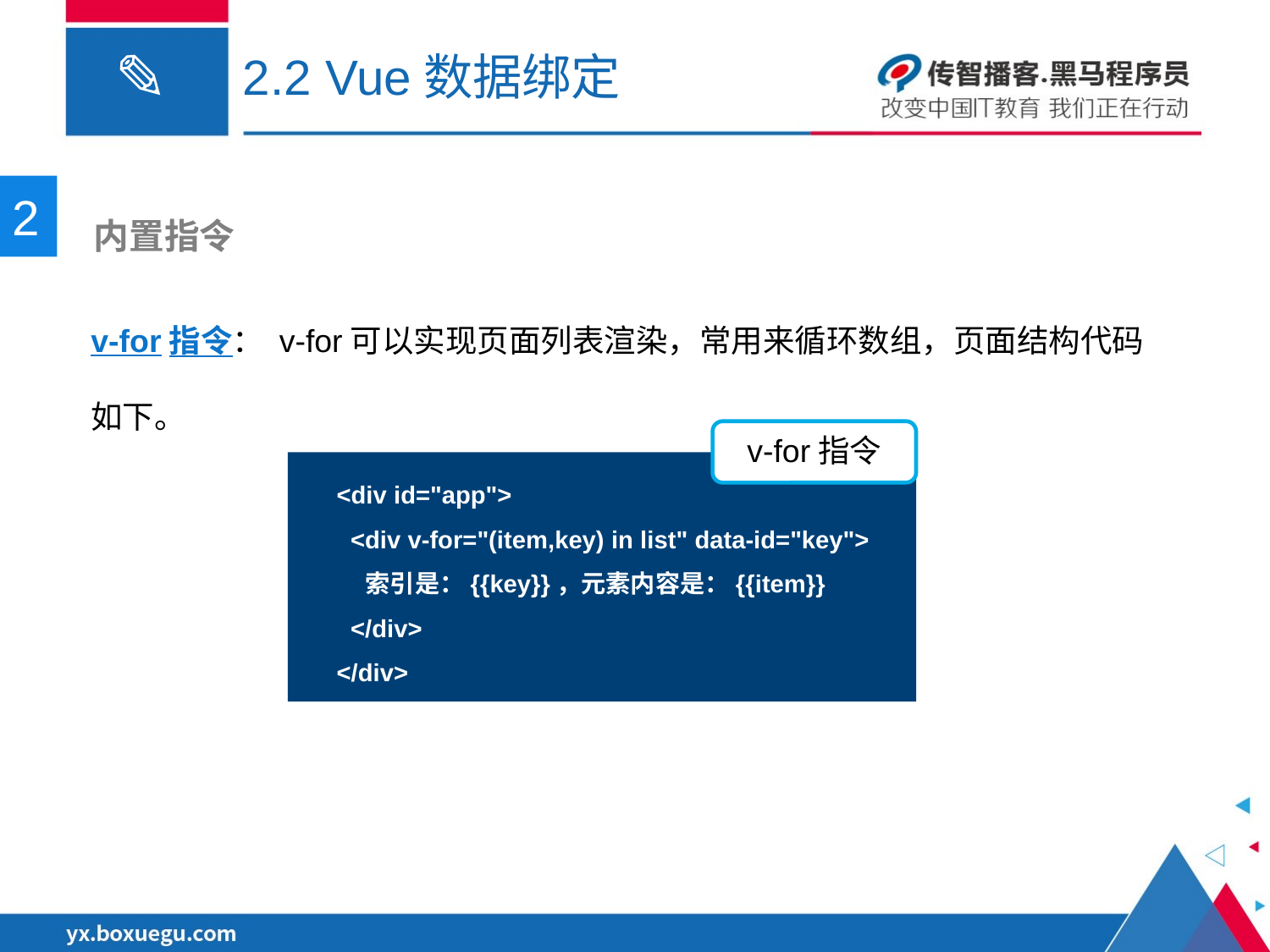

# 2.2 Vue数据绑定

2
  内置指令
v-for指令： v-for可以实现页面列表渲染，常用来循环数组，页面结构代码如下。
v-for指令

<div id="app">
  <div v-for="(item,key) in list" data-id="key">
    索引是：{{key}}，元素内容是：{{item}}
  </div>
</div>